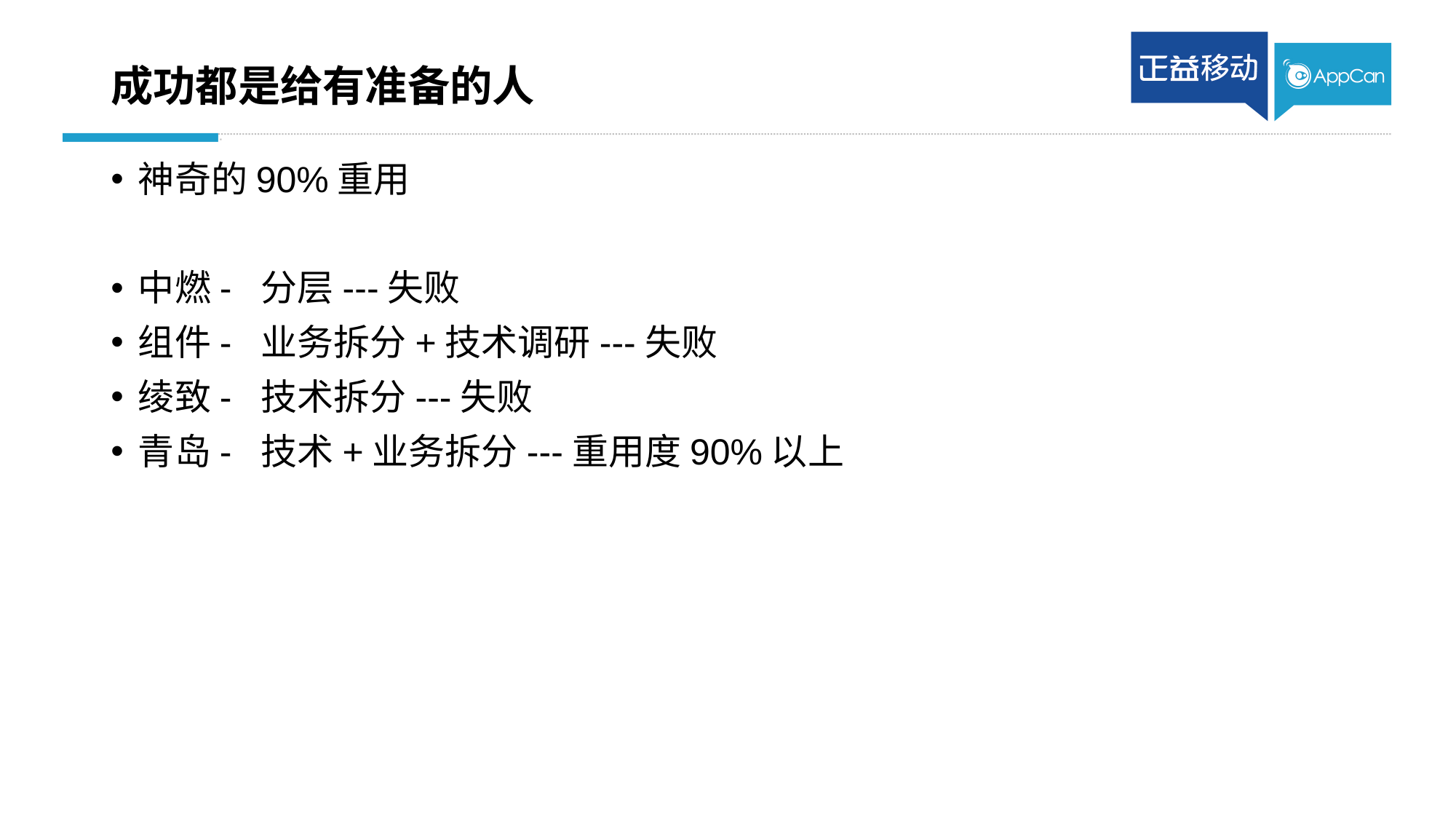

# 成功都是给有准备的人
神奇的90%重用

中燃-  分层---失败
组件-  业务拆分+技术调研---失败
绫致-  技术拆分---失败
青岛-  技术+业务拆分---重用度90%以上